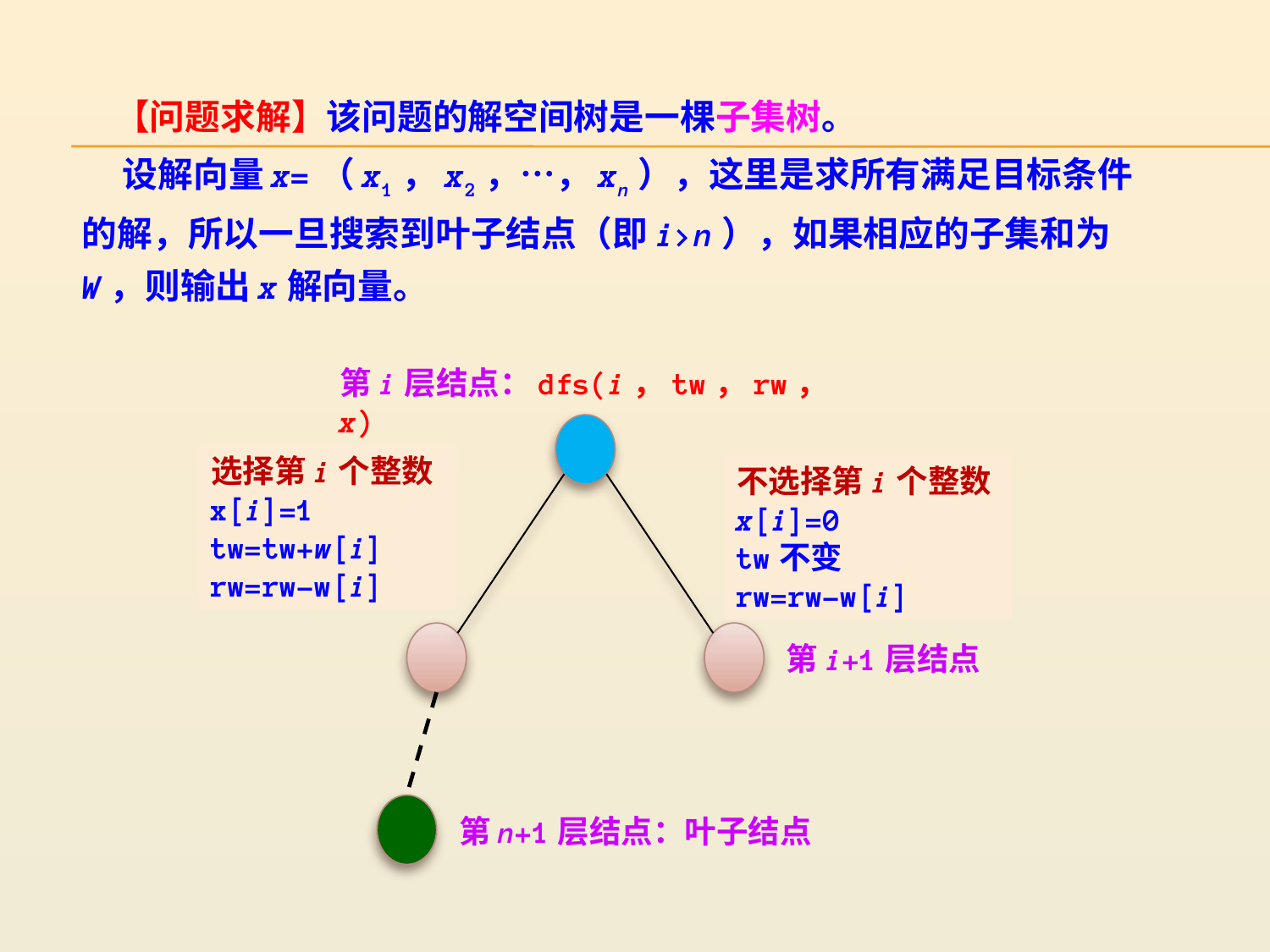

【问题求解】该问题的解空间树是一棵子集树。
    设解向量x=（x1，x2，…，xn），这里是求所有满足目标条件的解，所以一旦搜索到叶子结点（即i>n），如果相应的子集和为W，则输出x解向量。
第i层结点：dfs(i，tw，rw，x)

选择第i个整数x[i]=1 tw=tw+w[i]
rw=rw-w[i]
不选择第i个整数x[i]=0
tw不变
rw=rw-w[i]

第i+1层结点

第n+1层结点：叶子结点